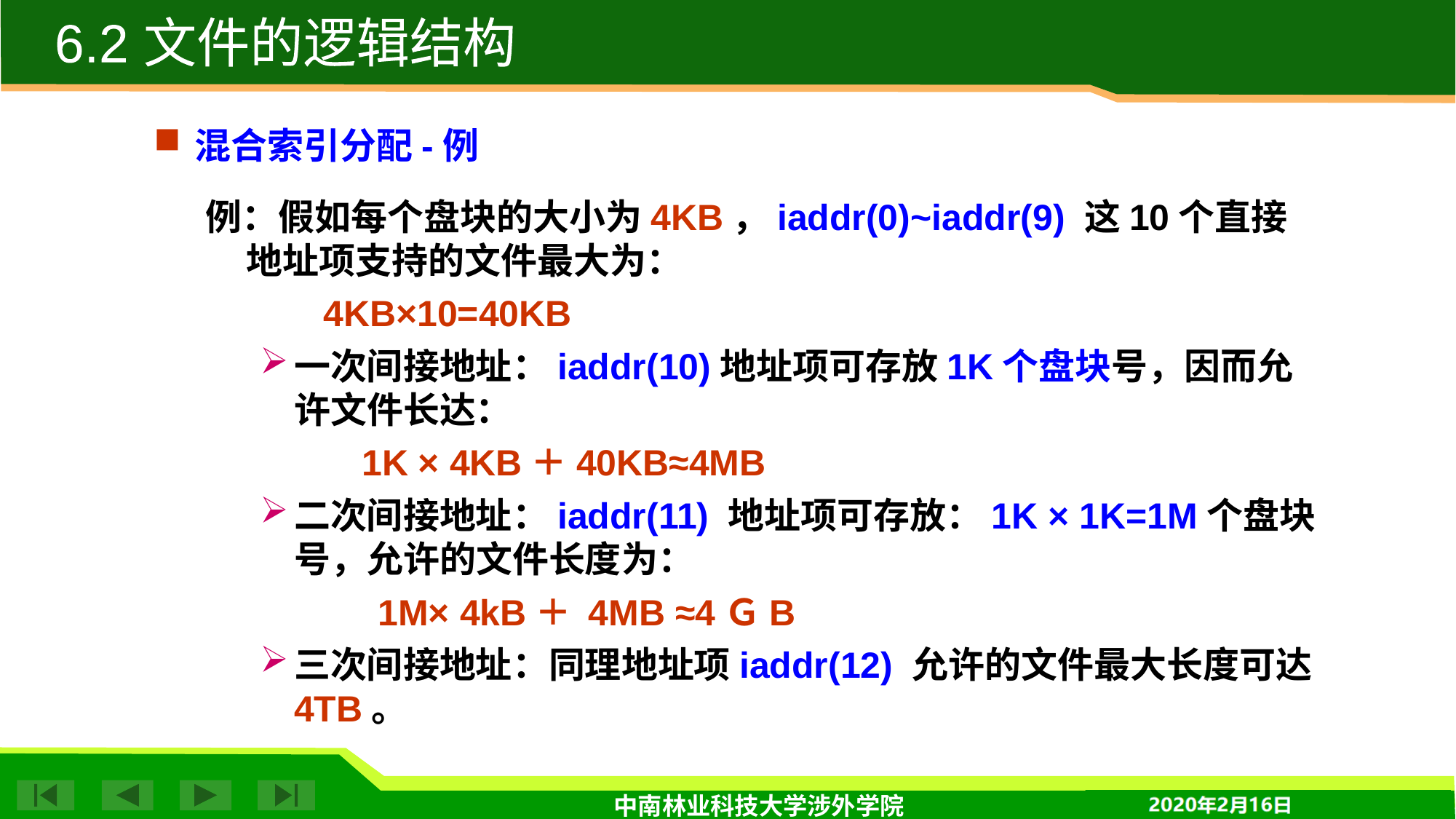

6.2 文件的逻辑结构
混合索引分配-例
例：假如每个盘块的大小为4KB，iaddr(0)~iaddr(9) 这10个直接地址项支持的文件最大为：
　　　4KB×10=40KB
一次间接地址：iaddr(10)地址项可存放1K个盘块号，因而允许文件长达：
          1K × 4KB＋40KB≈4MB
二次间接地址：iaddr(11) 地址项可存放：1K × 1K=1M个盘块号，允许的文件长度为：
　　　1M× 4kB＋ 4MB ≈4ＧB
三次间接地址：同理地址项iaddr(12) 允许的文件最大长度可达4TB。